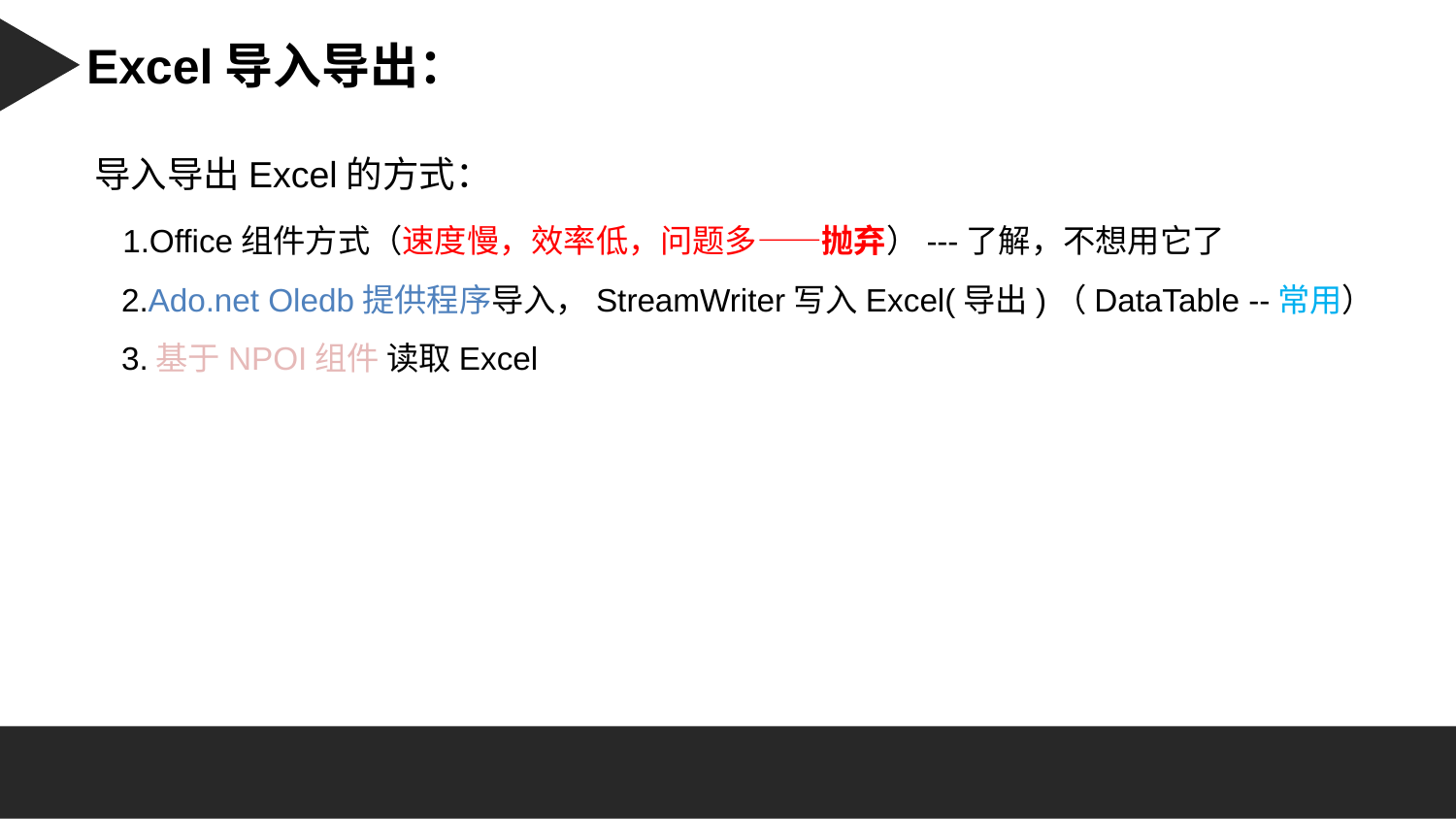

Character 字符串：

Excel导入导出：
导入导出Excel的方式：
   1.Office组件方式（速度慢，效率低，问题多——抛弃）---了解，不想用它了
   2.Ado.net Oledb提供程序导入，StreamWriter写入Excel(导出)（DataTable --常用）
   3.基于NPOI组件 读取Excel